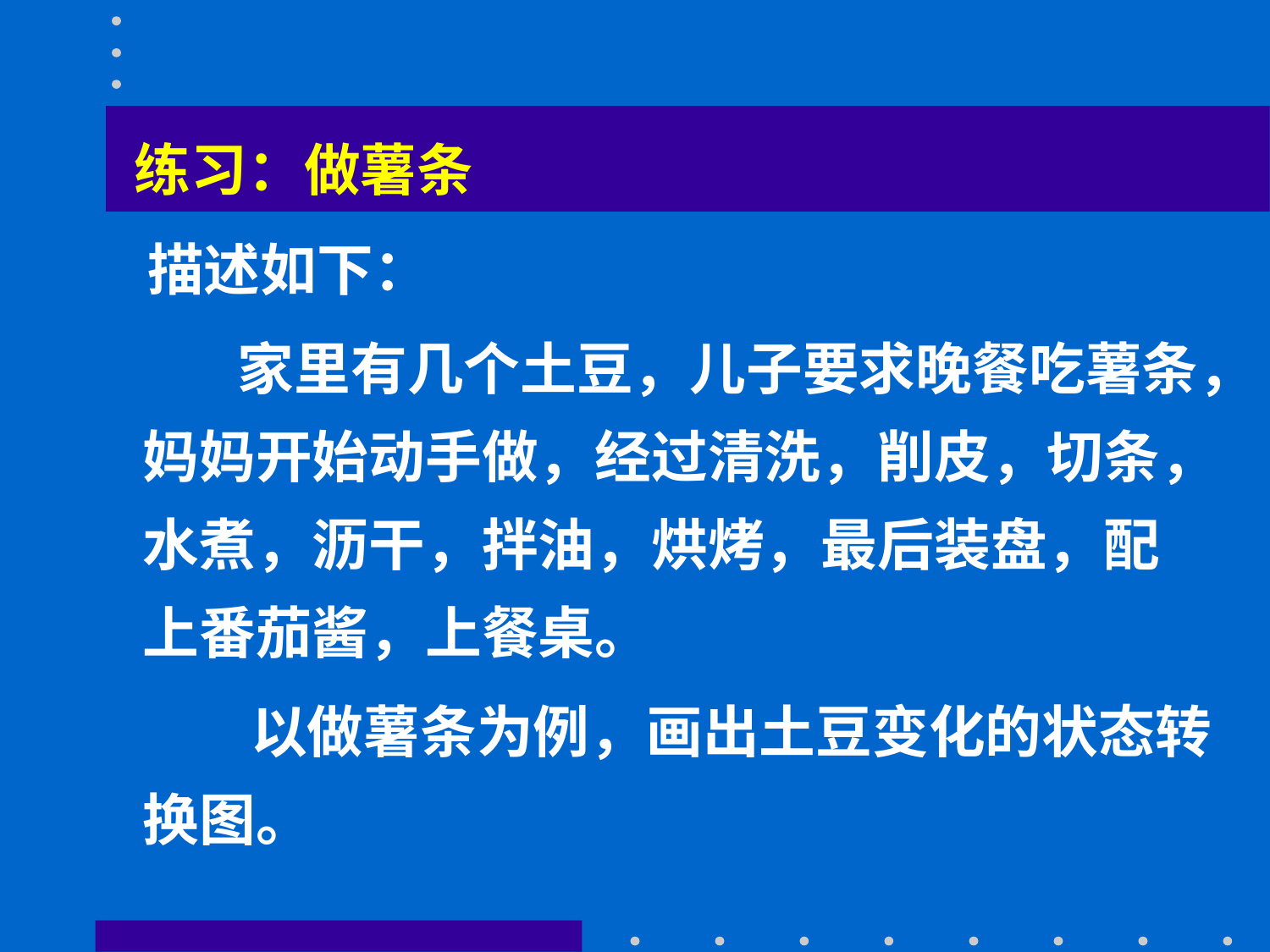

练习：做薯条
   描述如下：
          家里有几个土豆，儿子要求晚餐吃薯条，妈妈开始动手做，经过清洗，削皮，切条，水煮，沥干，拌油，烘烤，最后装盘，配上番茄酱，上餐桌。
           以做薯条为例，画出土豆变化的状态转换图。